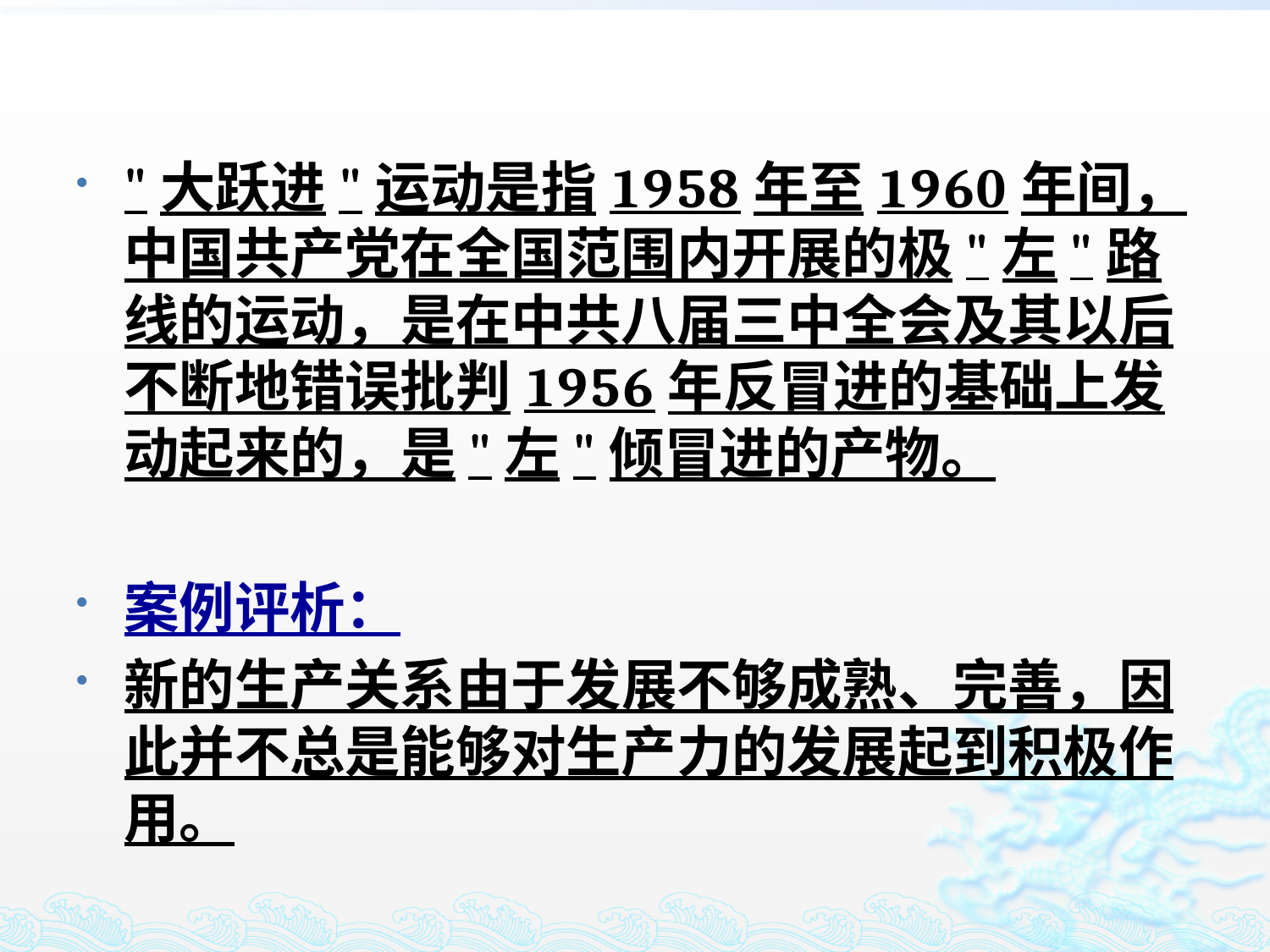

"大跃进"运动是指1958年至1960年间，中国共产党在全国范围内开展的极"左"路线的运动，是在中共八届三中全会及其以后不断地错误批判1956年反冒进的基础上发动起来的，是"左"倾冒进的产物。

案例评析：
新的生产关系由于发展不够成熟、完善，因此并不总是能够对生产力的发展起到积极作用。